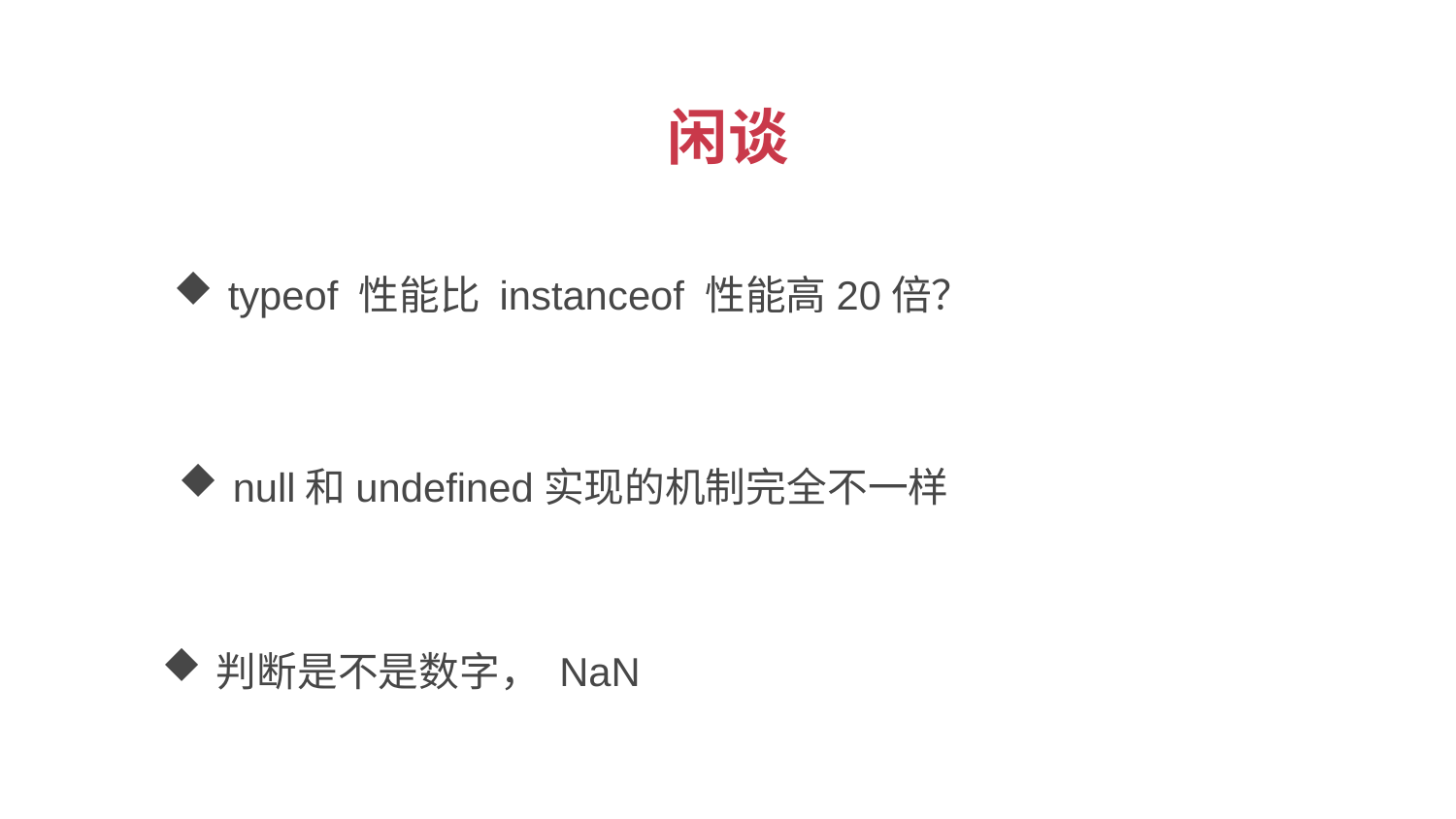

闲谈
typeof 性能比 instanceof 性能高20倍？
null和undefined实现的机制完全不一样
判断是不是数字， NaN